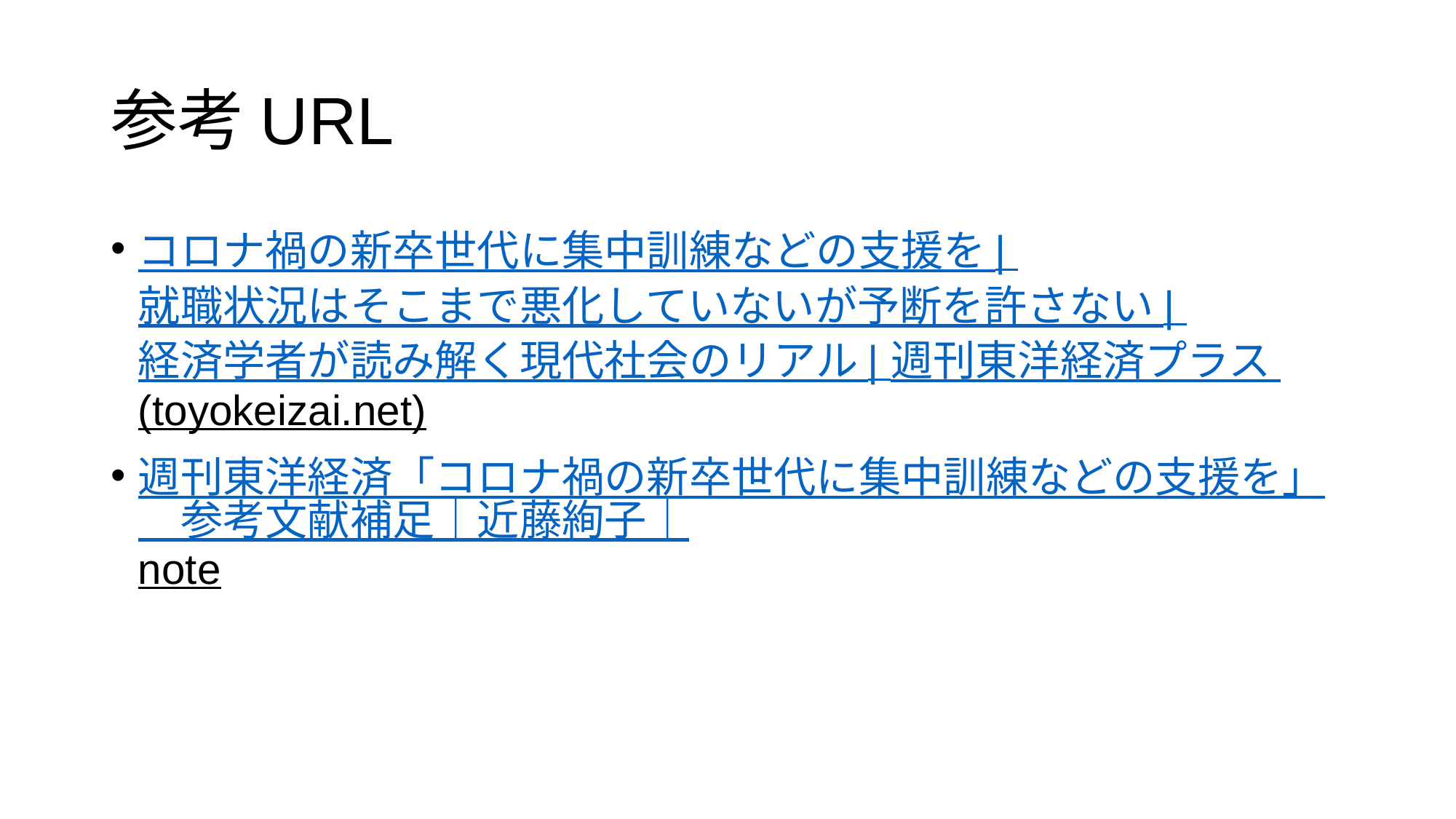

# 参考URL
コロナ禍の新卒世代に集中訓練などの支援を | 就職状況はそこまで悪化していないが予断を許さない | 経済学者が読み解く現代社会のリアル | 週刊東洋経済プラス (toyokeizai.net)
週刊東洋経済「コロナ禍の新卒世代に集中訓練などの支援を」　参考文献補足｜近藤絢子｜note